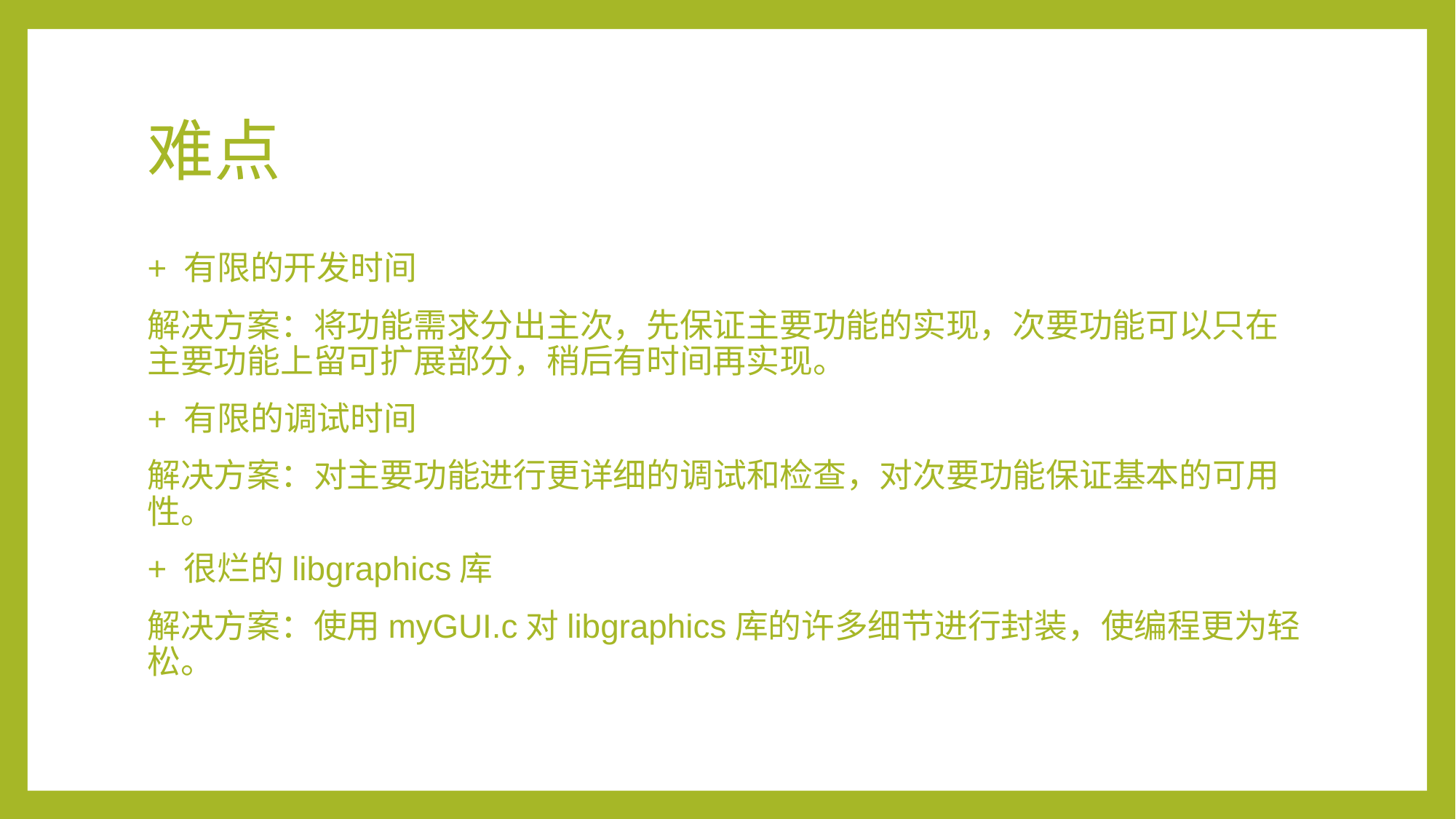

# 难点
+ 有限的开发时间
解决方案：将功能需求分出主次，先保证主要功能的实现，次要功能可以只在主要功能上留可扩展部分，稍后有时间再实现。
+ 有限的调试时间
解决方案：对主要功能进行更详细的调试和检查，对次要功能保证基本的可用性。
+ 很烂的libgraphics库
解决方案：使用myGUI.c对libgraphics库的许多细节进行封装，使编程更为轻松。